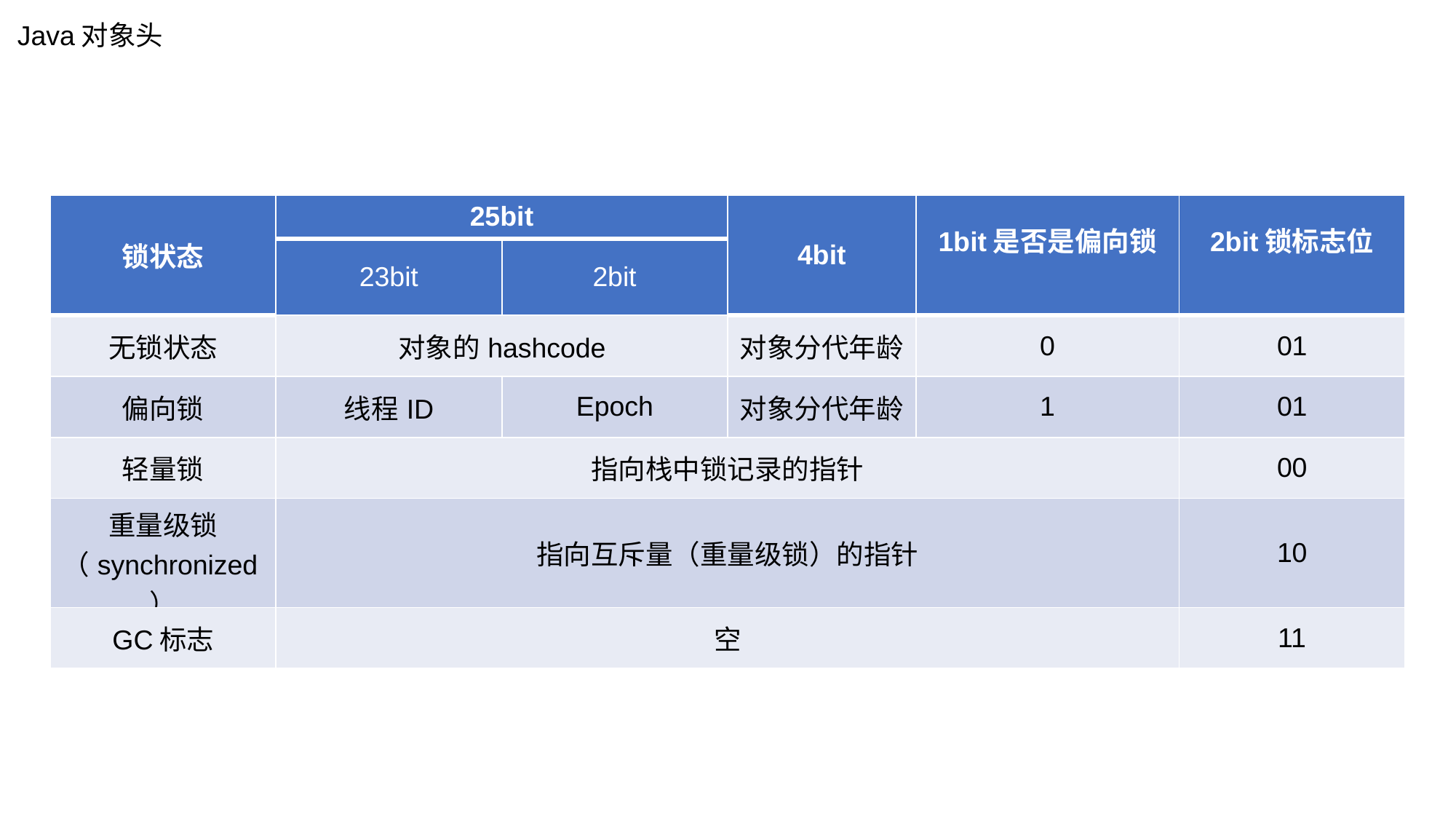

Java对象头
| 锁状态 | 25bit |  | 4bit | 1bit是否是偏向锁 | 2bit锁标志位 |
| --- | --- | --- | --- | --- | --- |
|  | 23bit | 2bit |  |  |  |
| 无锁状态 | 对象的hashcode |  | 对象分代年龄 | 0 | 01 |
| 偏向锁 | 线程ID | Epoch | 对象分代年龄 | 1 | 01 |
| 轻量锁 | 指向栈中锁记录的指针 |  |  |  | 00 |
| 重量级锁（synchronized） | 指向互斥量（重量级锁）的指针 |  |  |  | 10 |
| GC标志 | 空 |  |  |  | 11 |